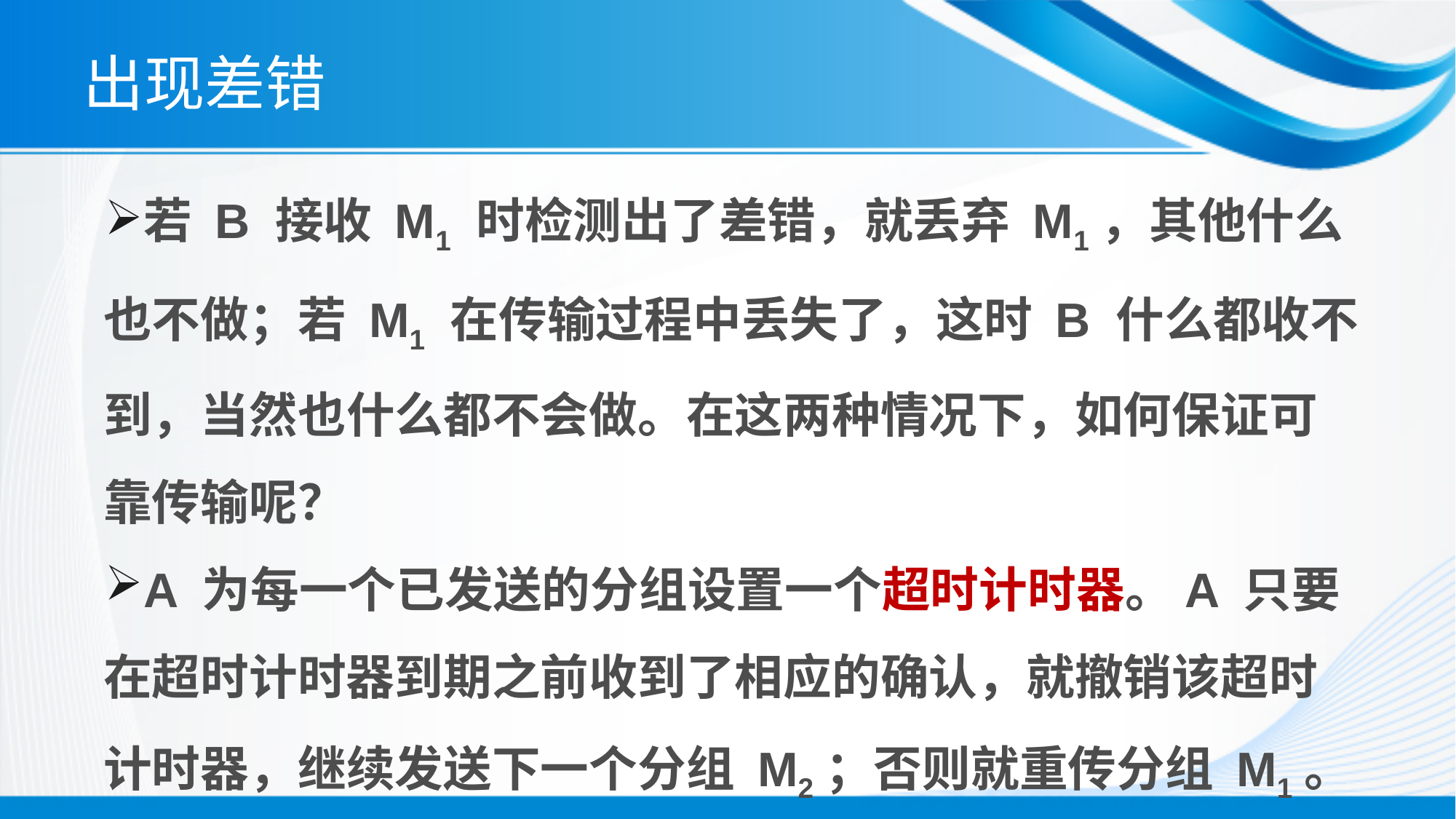

# 出现差错
若 B 接收 M1 时检测出了差错，就丢弃 M1，其他什么也不做；若 M1 在传输过程中丢失了，这时 B 什么都收不到，当然也什么都不会做。在这两种情况下，如何保证可靠传输呢？
A 为每一个已发送的分组设置一个超时计时器。A 只要在超时计时器到期之前收到了相应的确认，就撤销该超时计时器，继续发送下一个分组 M2；否则就重传分组 M1。